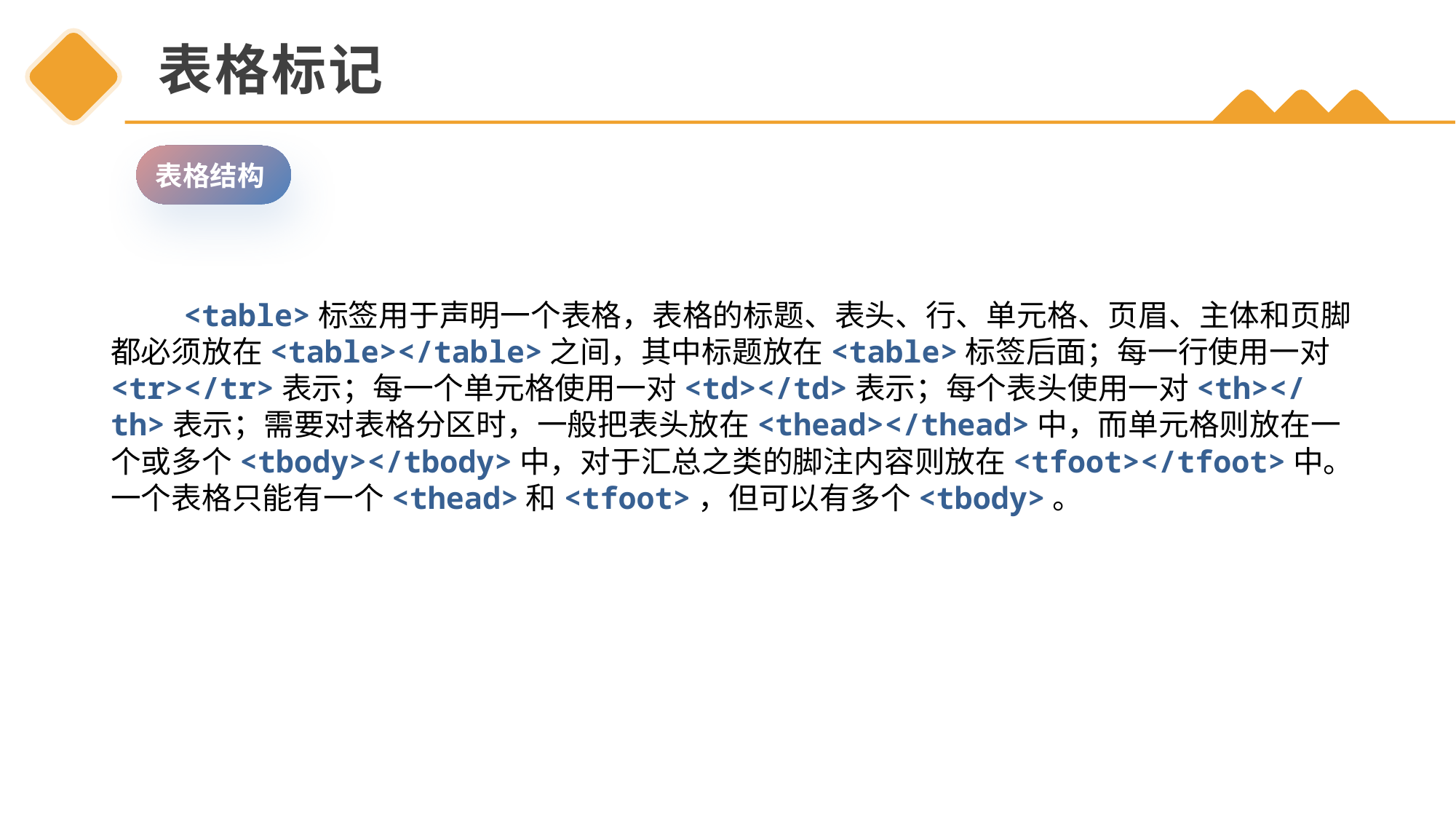

# 表格标记

表格结构
    <table>标签用于声明一个表格，表格的标题、表头、行、单元格、页眉、主体和页脚都必须放在<table></table>之间，其中标题放在<table>标签后面；每一行使用一对<tr></tr>表示；每一个单元格使用一对<td></td>表示；每个表头使用一对<th></th>表示；需要对表格分区时，一般把表头放在<thead></thead>中，而单元格则放在一个或多个<tbody></tbody>中，对于汇总之类的脚注内容则放在<tfoot></tfoot>中。一个表格只能有一个<thead>和<tfoot>，但可以有多个<tbody>。